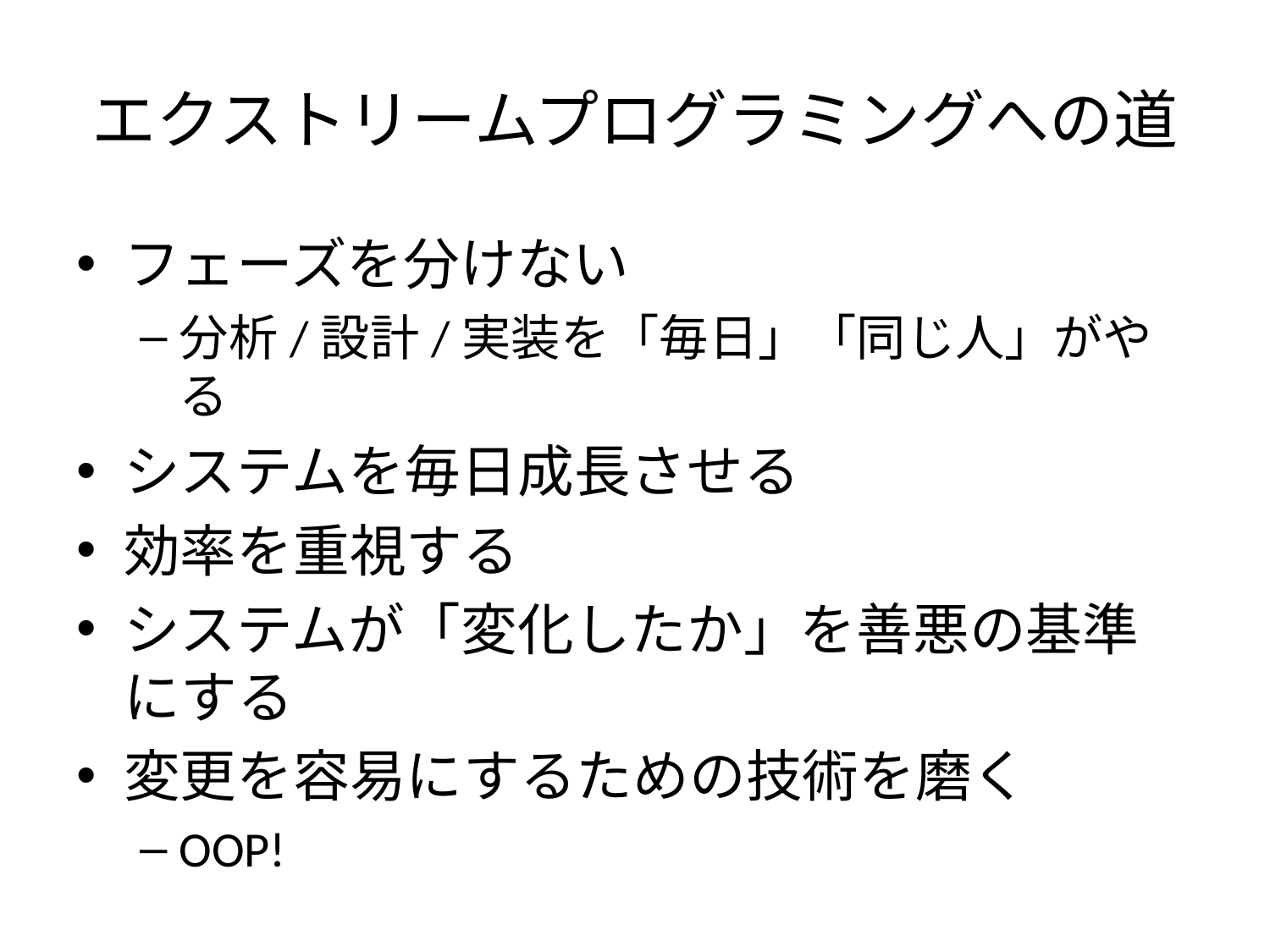

# エクストリームプログラミングへの道
フェーズを分けない
分析/設計/実装を「毎日」「同じ人」がやる
システムを毎日成長させる
効率を重視する
システムが「変化したか」を善悪の基準にする
変更を容易にするための技術を磨く
OOP!